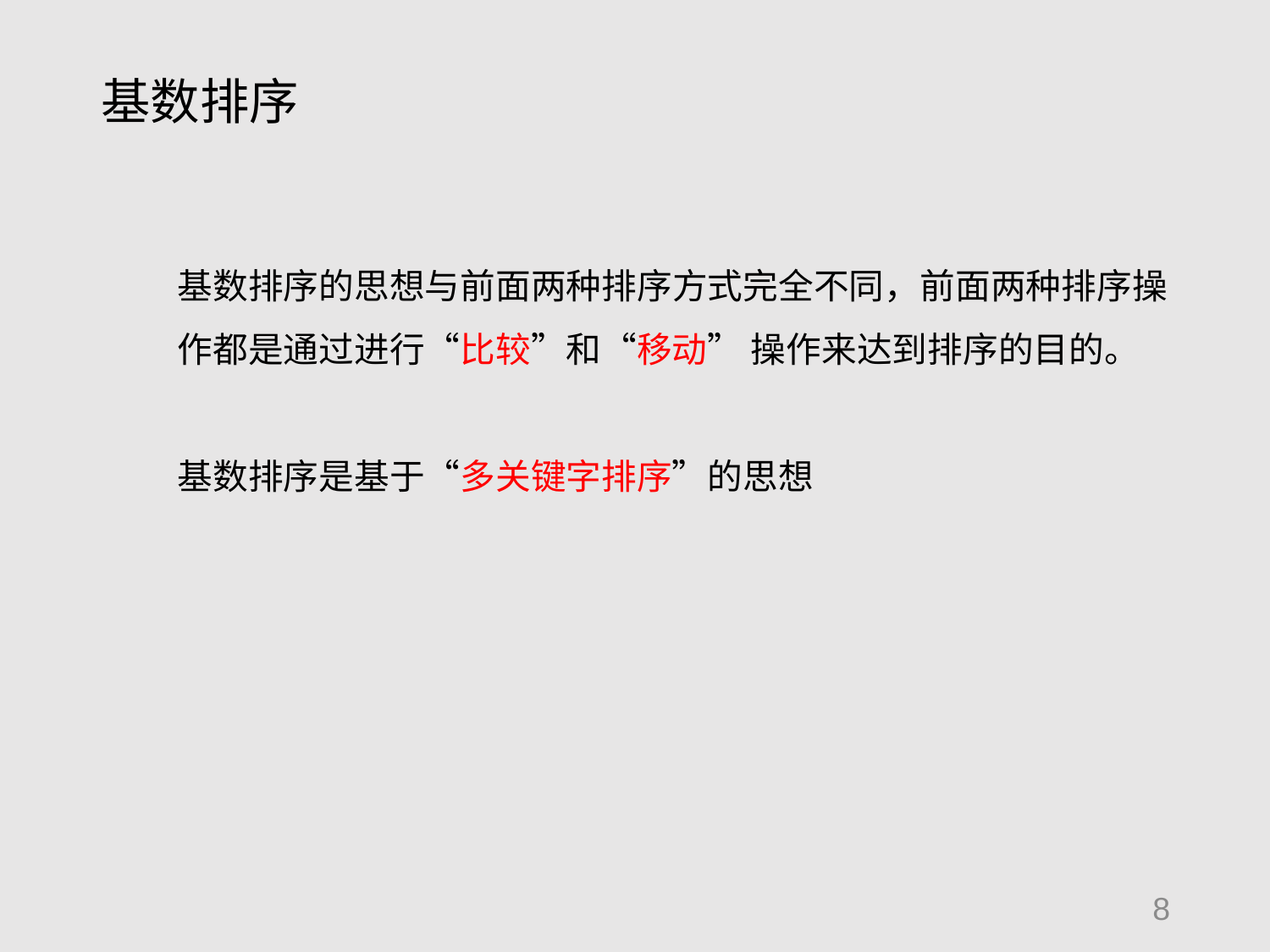

基数排序
基数排序的思想与前面两种排序方式完全不同，前面两种排序操作都是通过进行“比较”和“移动” 操作来达到排序的目的。

基数排序是基于“多关键字排序”的思想
8